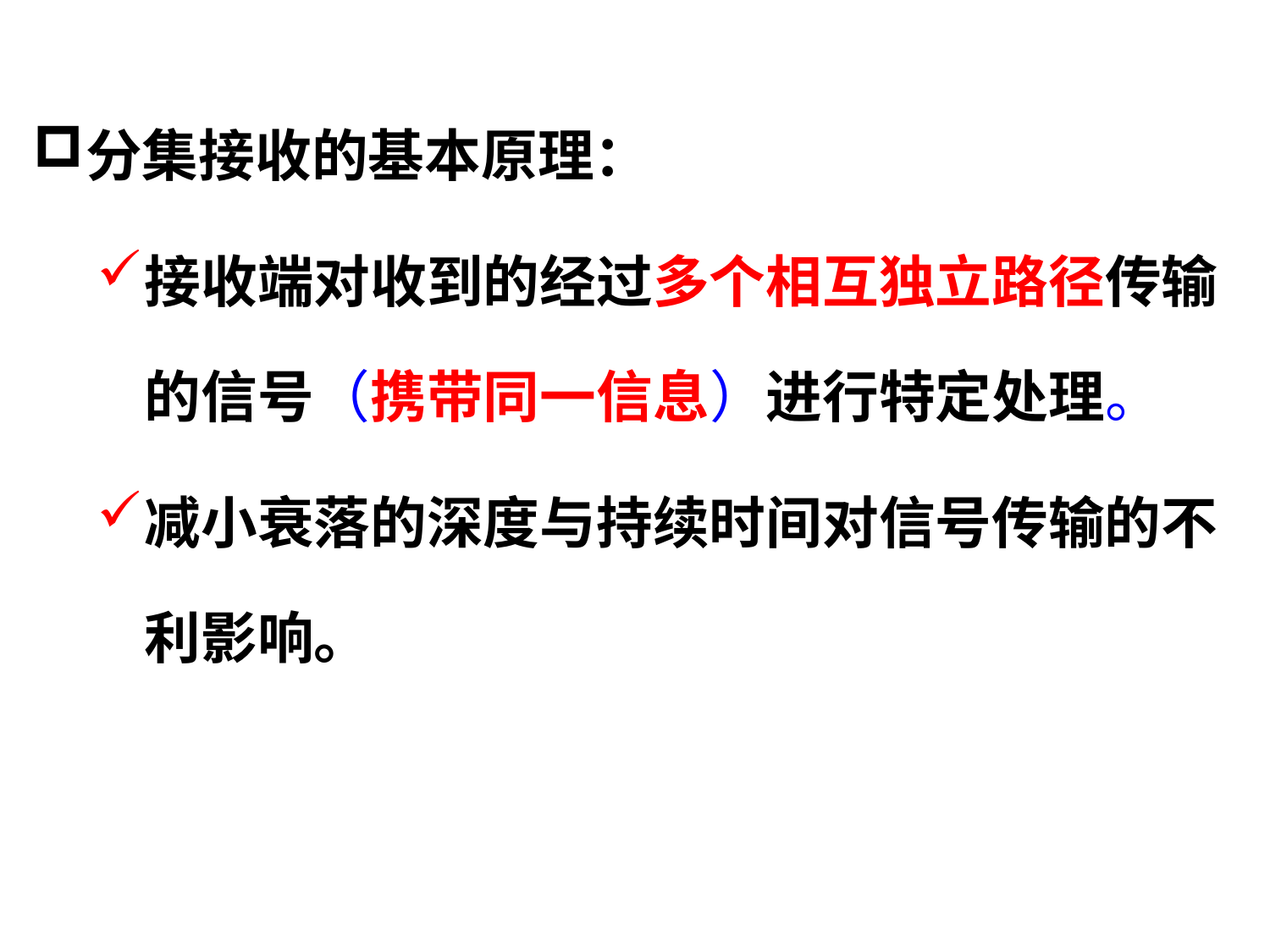

分集接收的基本原理：
接收端对收到的经过多个相互独立路径传输的信号（携带同一信息）进行特定处理。
减小衰落的深度与持续时间对信号传输的不利影响。